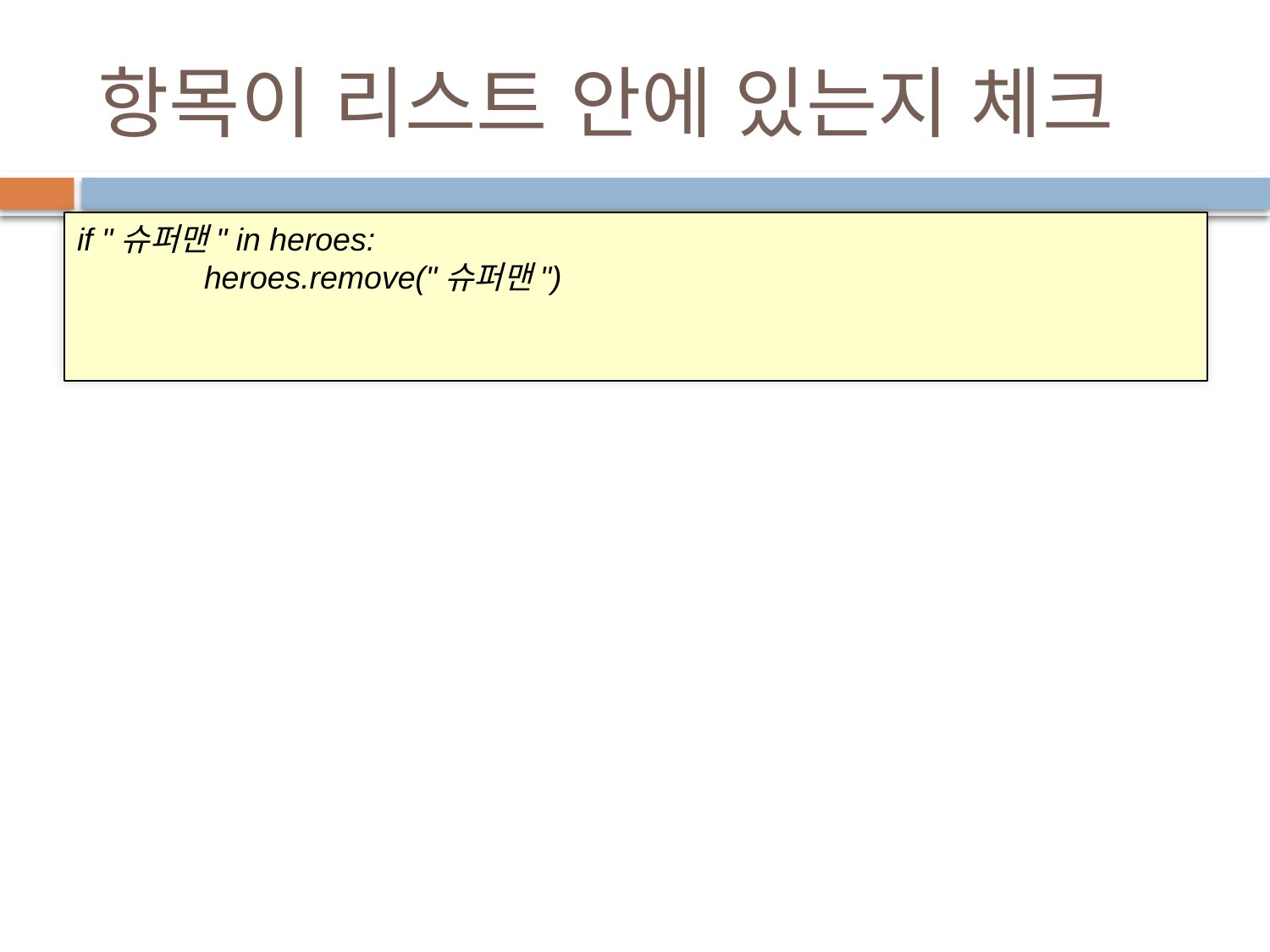

# 항목이 리스트 안에 있는지 체크
if "슈퍼맨" in heroes:
	heroes.remove("슈퍼맨")